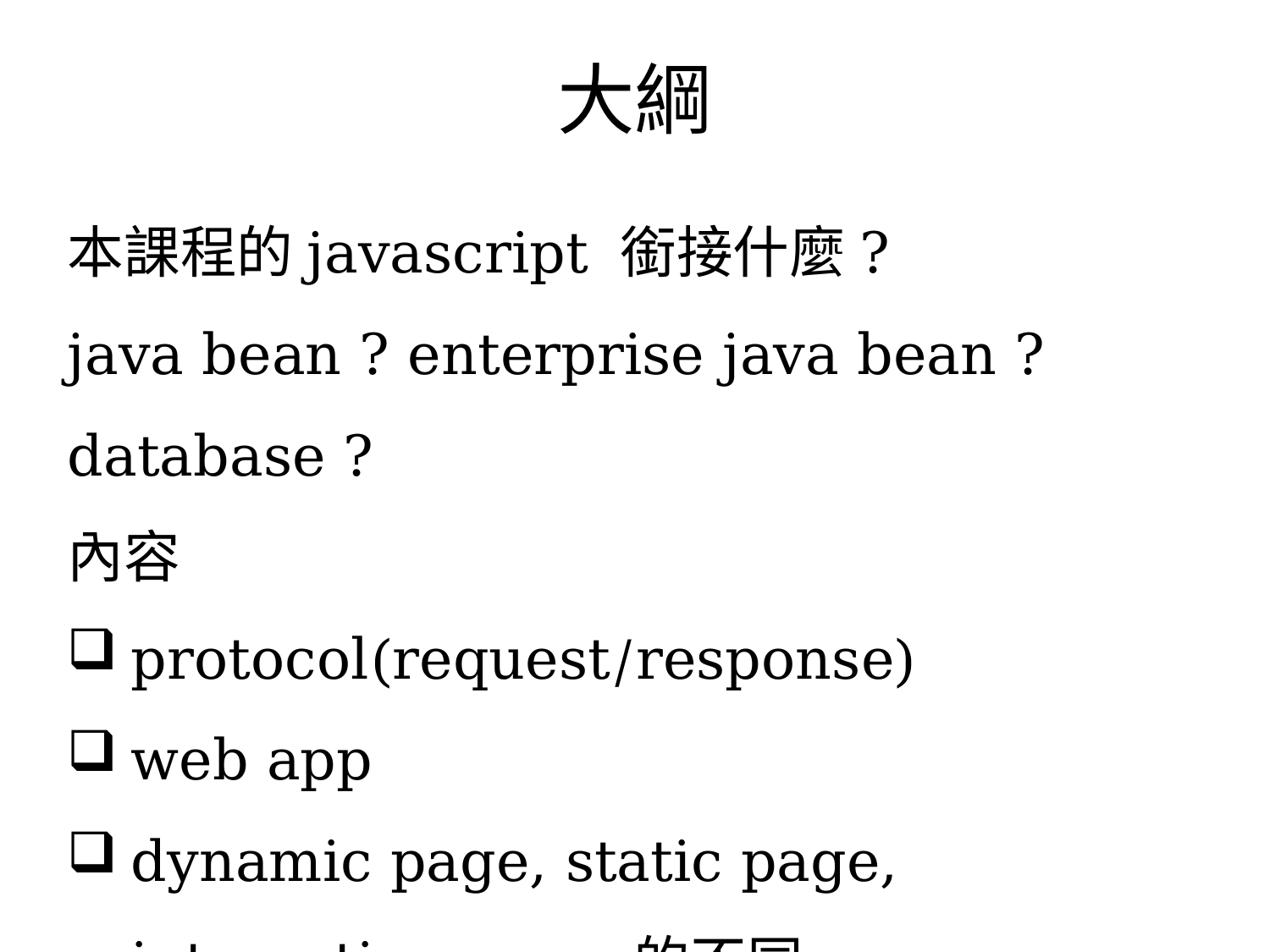

# 大綱
本課程的javascript 銜接什麼?
java bean ? enterprise java bean ? database ?
內容
protocol(request/response)
web app
dynamic page, static page, interaction page 的不同。